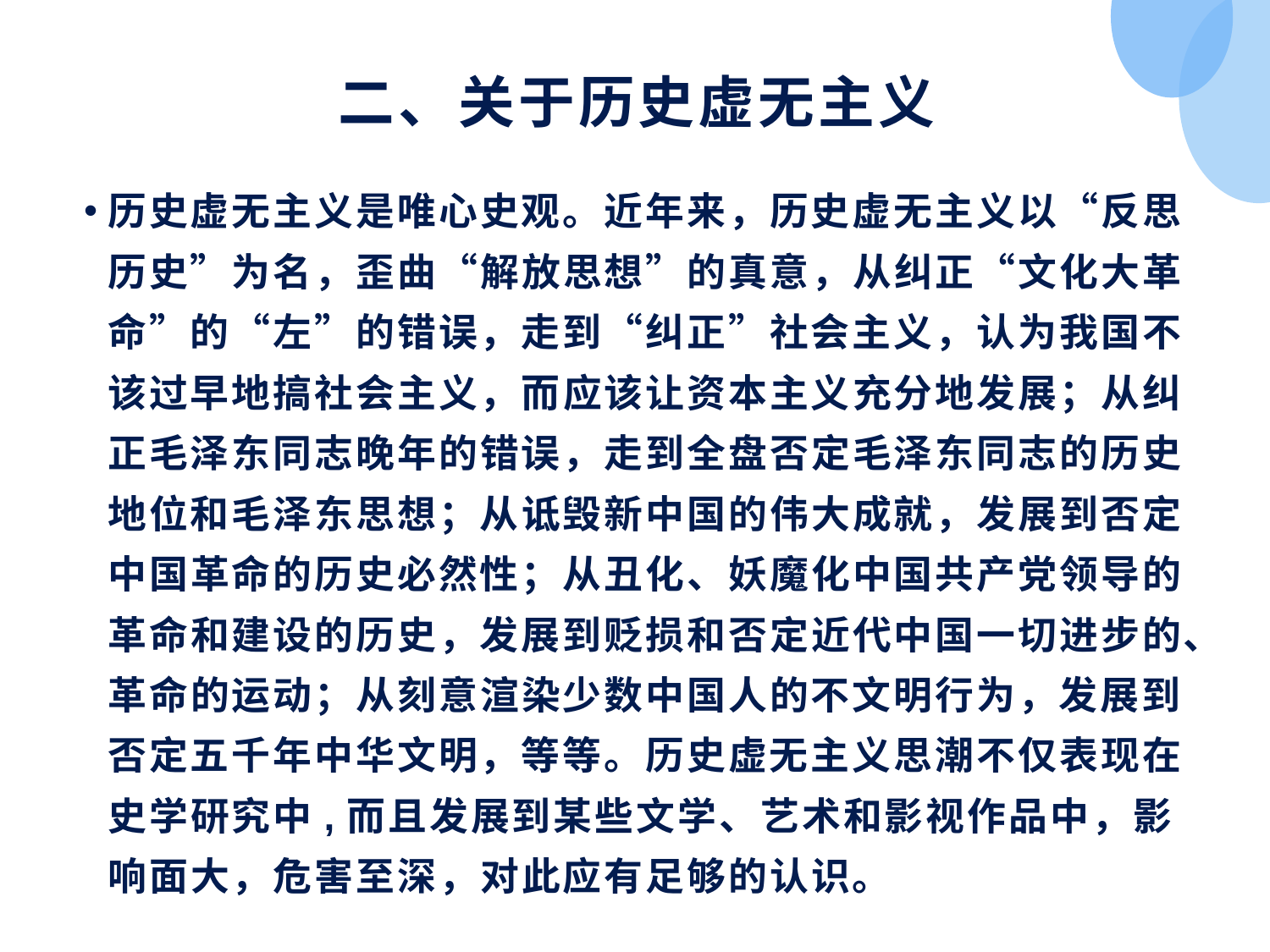

# 二、关于历史虚无主义
历史虚无主义是唯心史观。近年来，历史虚无主义以“反思历史”为名，歪曲“解放思想”的真意，从纠正“文化大革命”的“左”的错误，走到“纠正”社会主义，认为我国不该过早地搞社会主义，而应该让资本主义充分地发展；从纠正毛泽东同志晚年的错误，走到全盘否定毛泽东同志的历史地位和毛泽东思想；从诋毁新中国的伟大成就，发展到否定中国革命的历史必然性；从丑化、妖魔化中国共产党领导的革命和建设的历史，发展到贬损和否定近代中国一切进步的、革命的运动；从刻意渲染少数中国人的不文明行为，发展到否定五千年中华文明，等等。历史虚无主义思潮不仅表现在史学研究中,而且发展到某些文学、艺术和影视作品中，影响面大，危害至深，对此应有足够的认识。